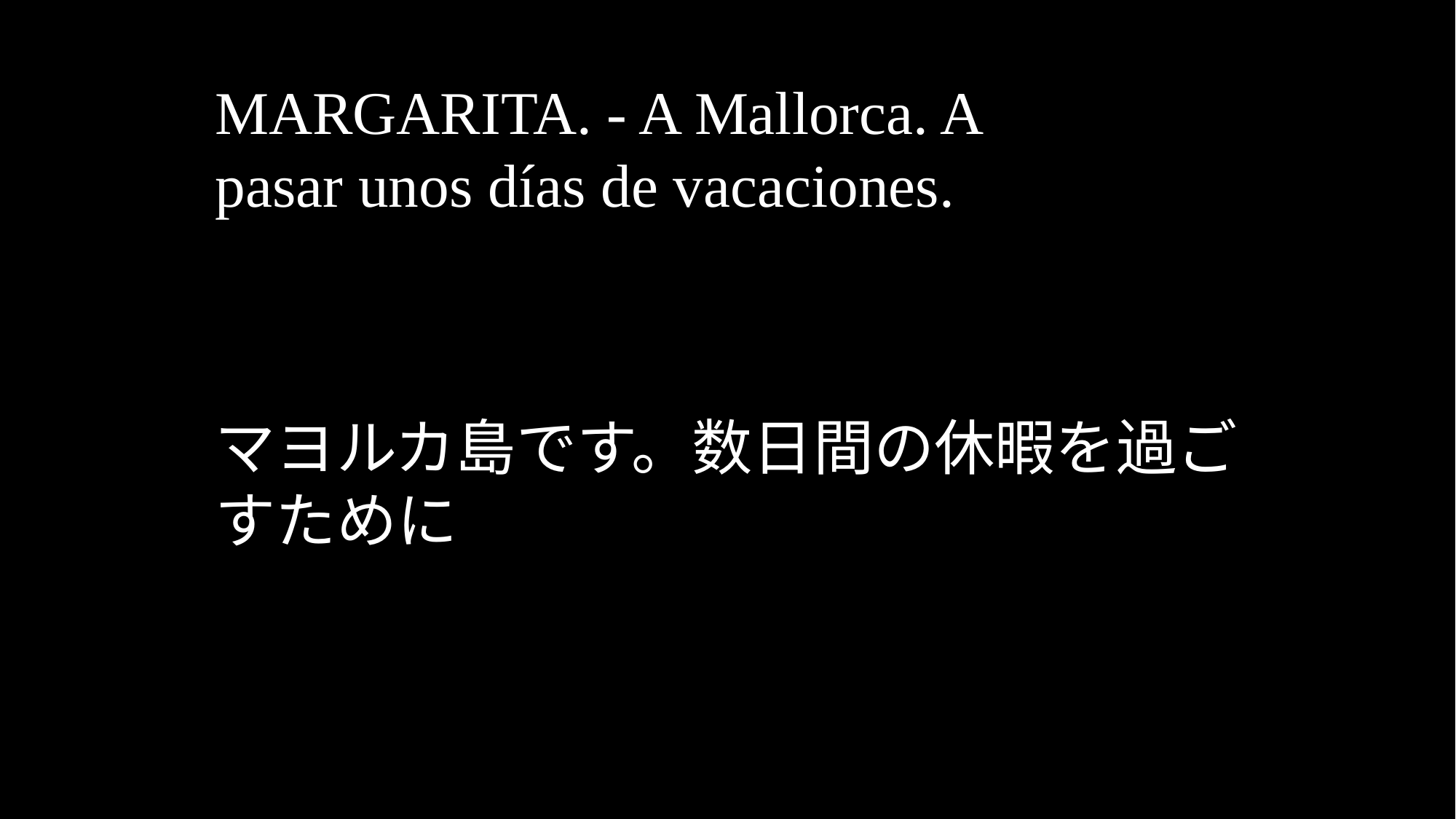

MARGARITA. - A Mallorca. A pasar unos días de vacaciones.

マヨルカ島です。数日間の休暇を過ごすために